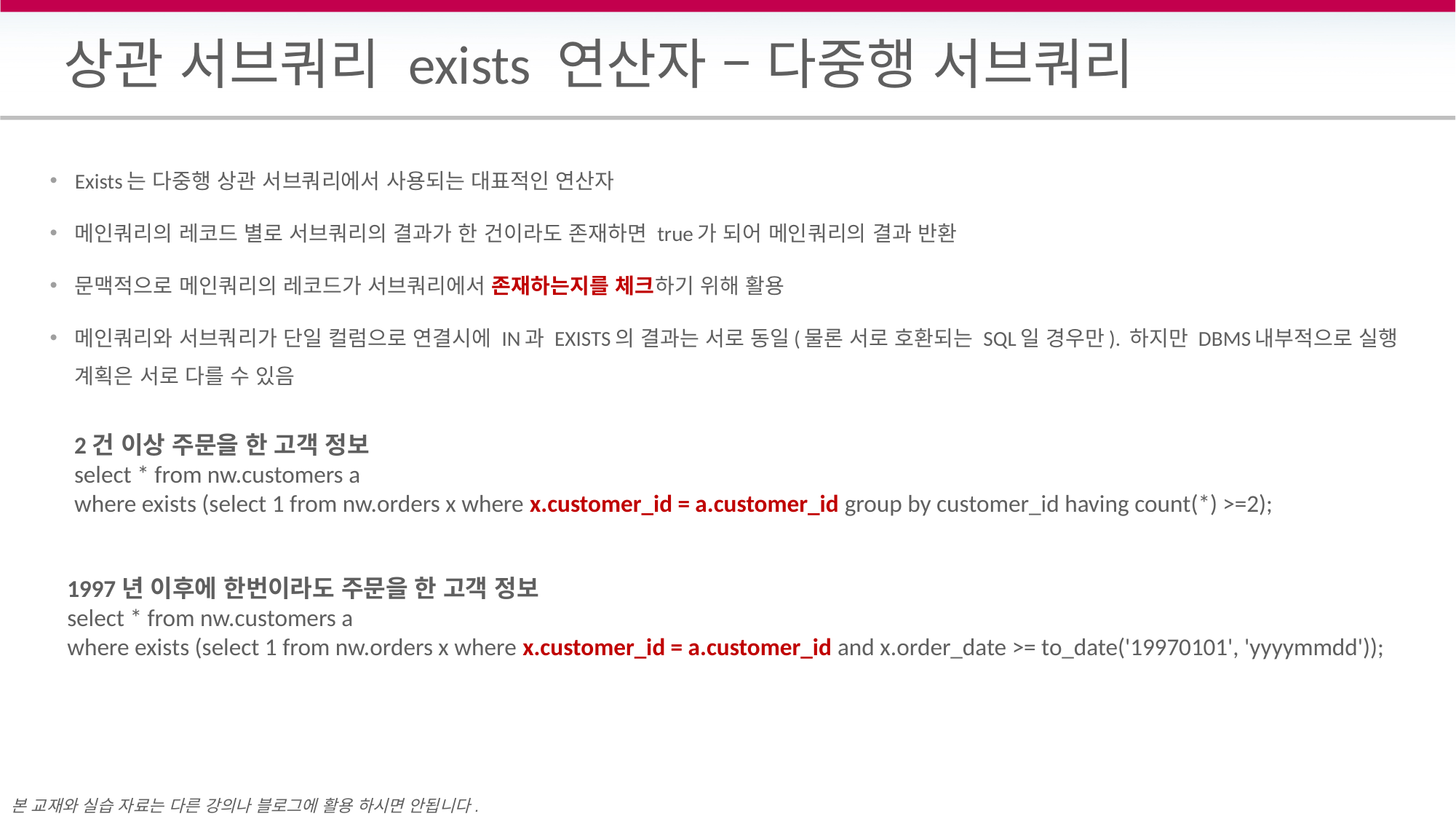

# 상관 서브쿼리 exists 연산자 – 다중행 서브쿼리
Exists는 다중행 상관 서브쿼리에서 사용되는 대표적인 연산자
메인쿼리의 레코드 별로 서브쿼리의 결과가 한 건이라도 존재하면 true가 되어 메인쿼리의 결과 반환
문맥적으로 메인쿼리의 레코드가 서브쿼리에서 존재하는지를 체크하기 위해 활용
메인쿼리와 서브쿼리가 단일 컬럼으로 연결시에 IN과 EXISTS의 결과는 서로 동일(물론 서로 호환되는 SQL일 경우만). 하지만 DBMS내부적으로 실행 계획은 서로 다를 수 있음
2건 이상 주문을 한 고객 정보
select * from nw.customers a
where exists (select 1 from nw.orders x where x.customer_id = a.customer_id group by customer_id having count(*) >=2);
1997년 이후에 한번이라도 주문을 한 고객 정보
select * from nw.customers a
where exists (select 1 from nw.orders x where x.customer_id = a.customer_id and x.order_date >= to_date('19970101', 'yyyymmdd'));